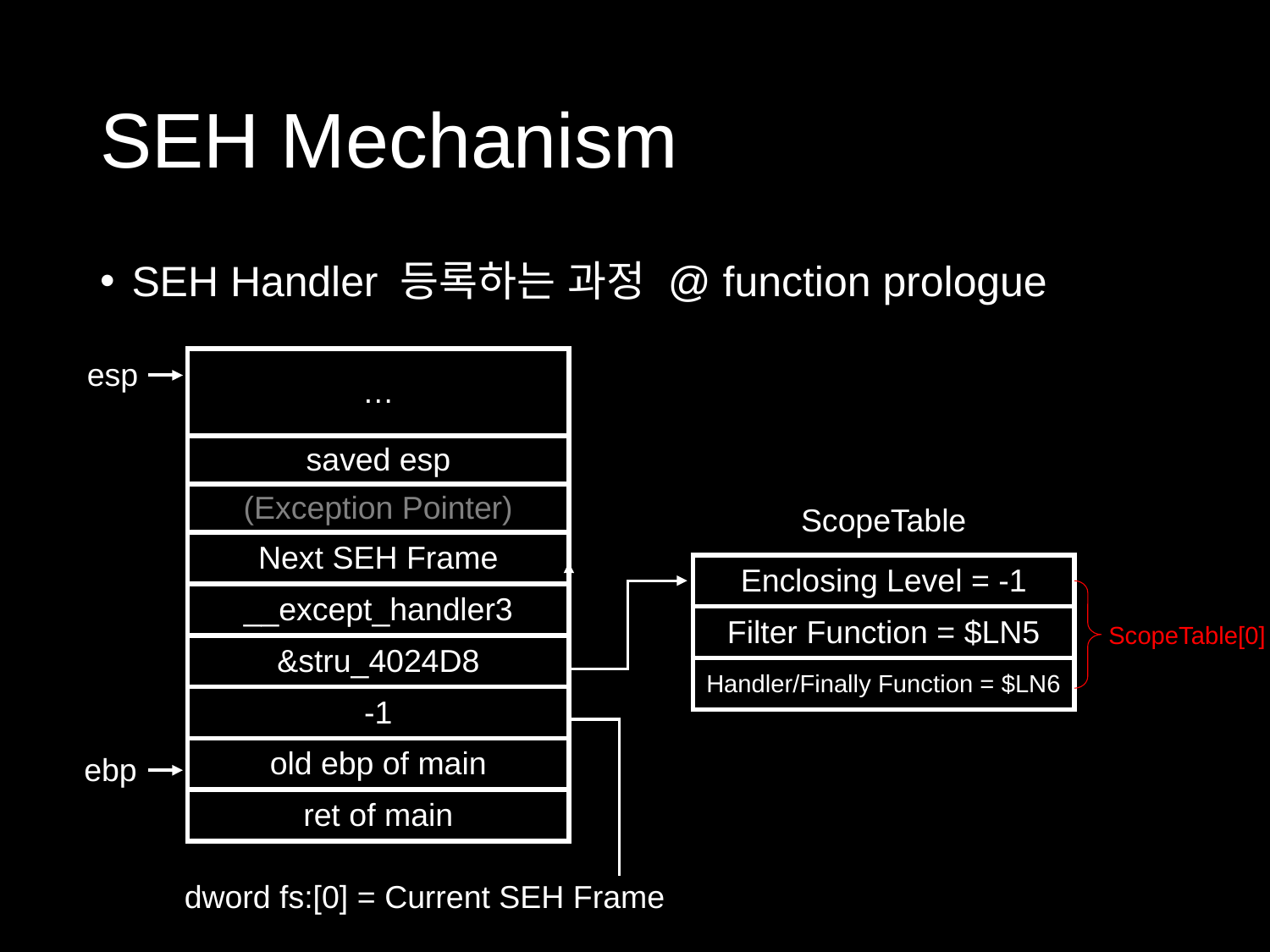

# SEH Mechanism
SEH Handler 등록하는 과정 @ function prologue
esp
| … |
| --- |
| saved esp |
| (Exception Pointer) |
| Next SEH Frame |
| \_\_except\_handler3 |
| &stru\_4024D8 |
| -1 |
| old ebp of main |
| ret of main |
ScopeTable
| Enclosing Level = -1 |
| --- |
| Filter Function = $LN5 |
| Handler/Finally Function = $LN6 |

ScopeTable[0]
ebp
dword fs:[0] = Current SEH Frame